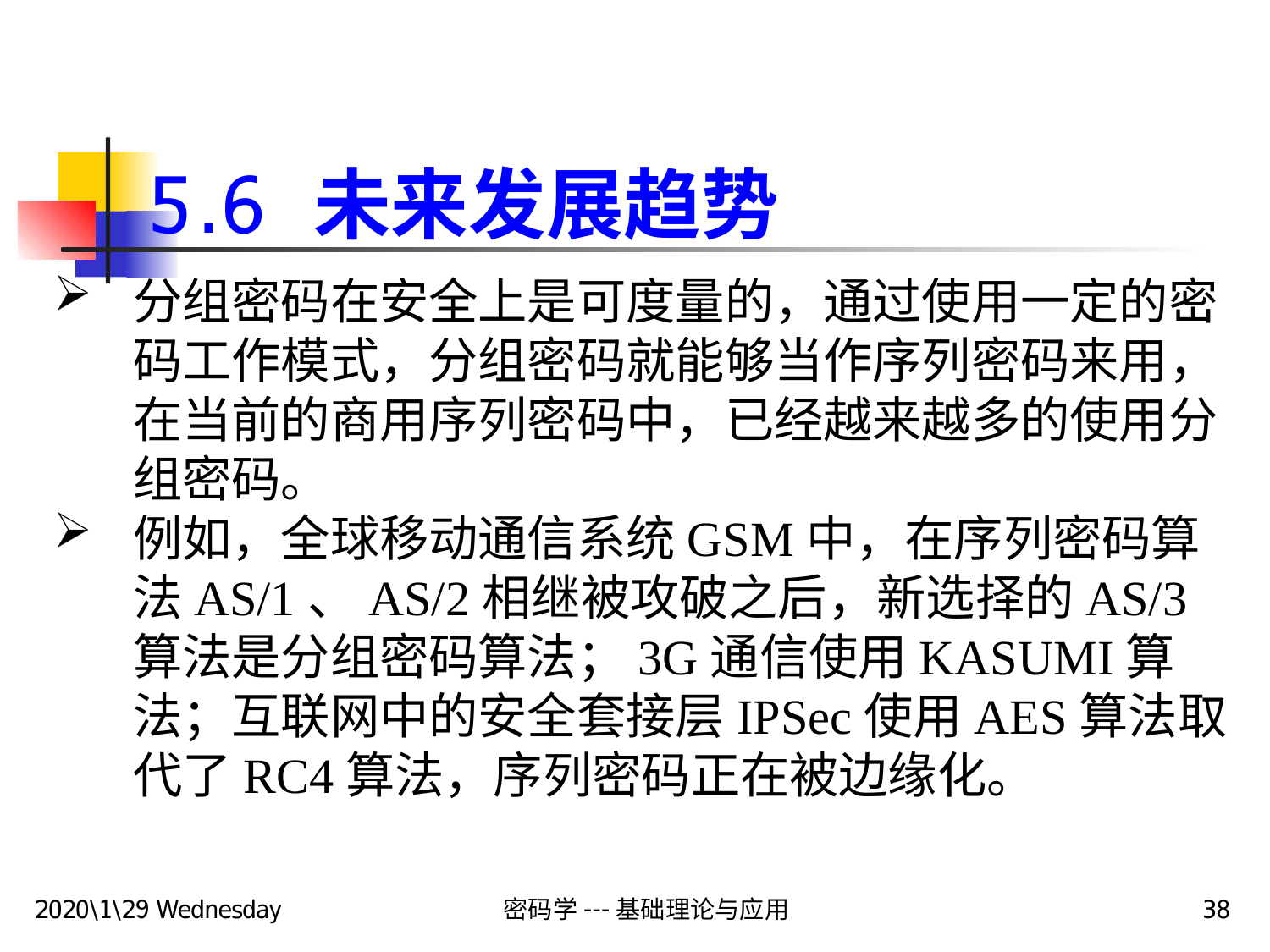

5.6 未来发展趋势
分组密码在安全上是可度量的，通过使用一定的密码工作模式，分组密码就能够当作序列密码来用，在当前的商用序列密码中，已经越来越多的使用分组密码。
例如，全球移动通信系统GSM中，在序列密码算法AS/1、AS/2相继被攻破之后，新选择的AS/3算法是分组密码算法；3G通信使用KASUMI算法；互联网中的安全套接层IPSec使用AES算法取代了RC4算法，序列密码正在被边缘化。
2020\1\29 Wednesday
密码学---基础理论与应用
38